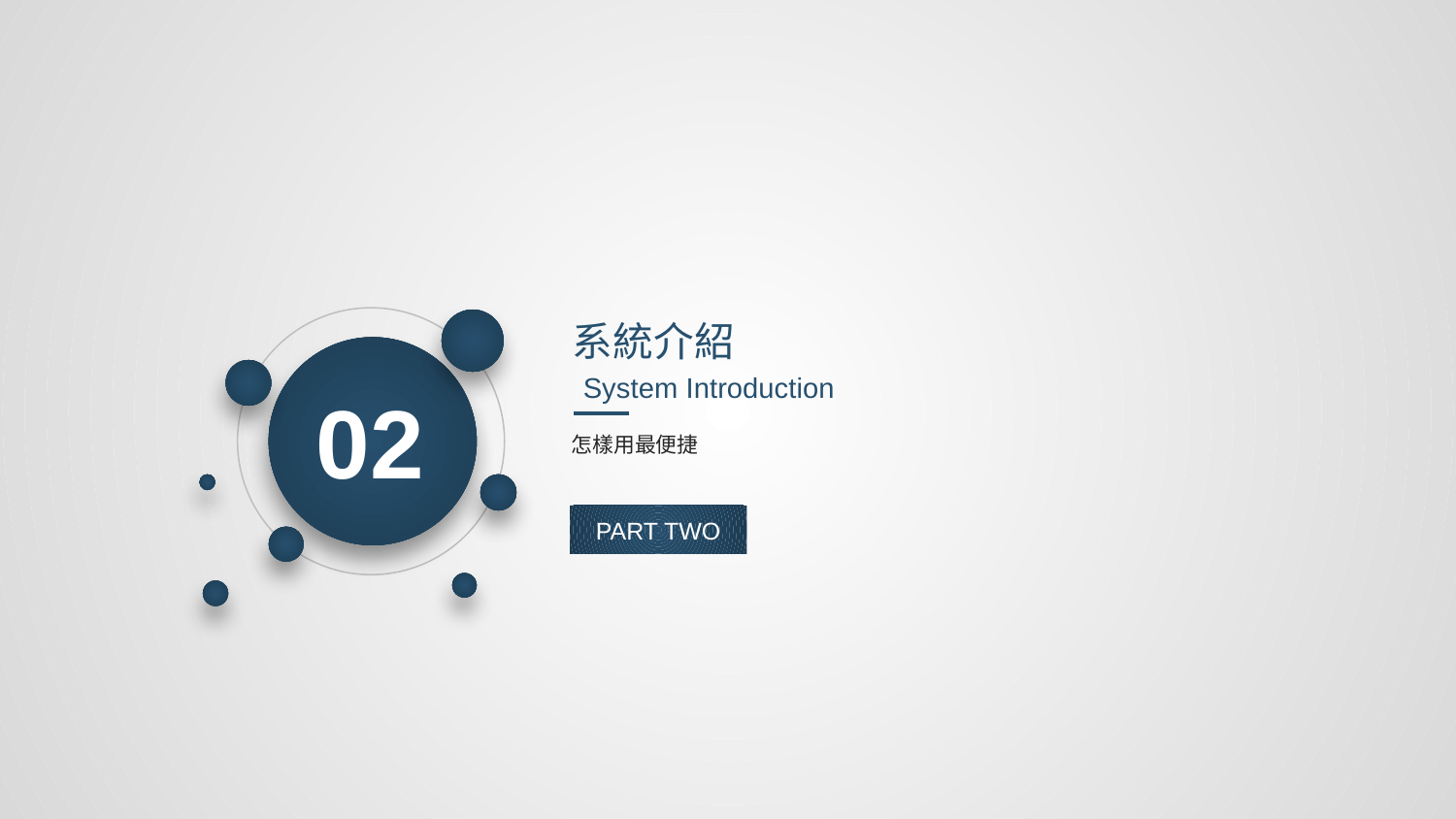

系統介紹

System Introduction
02
怎樣用最便捷

PART TWO